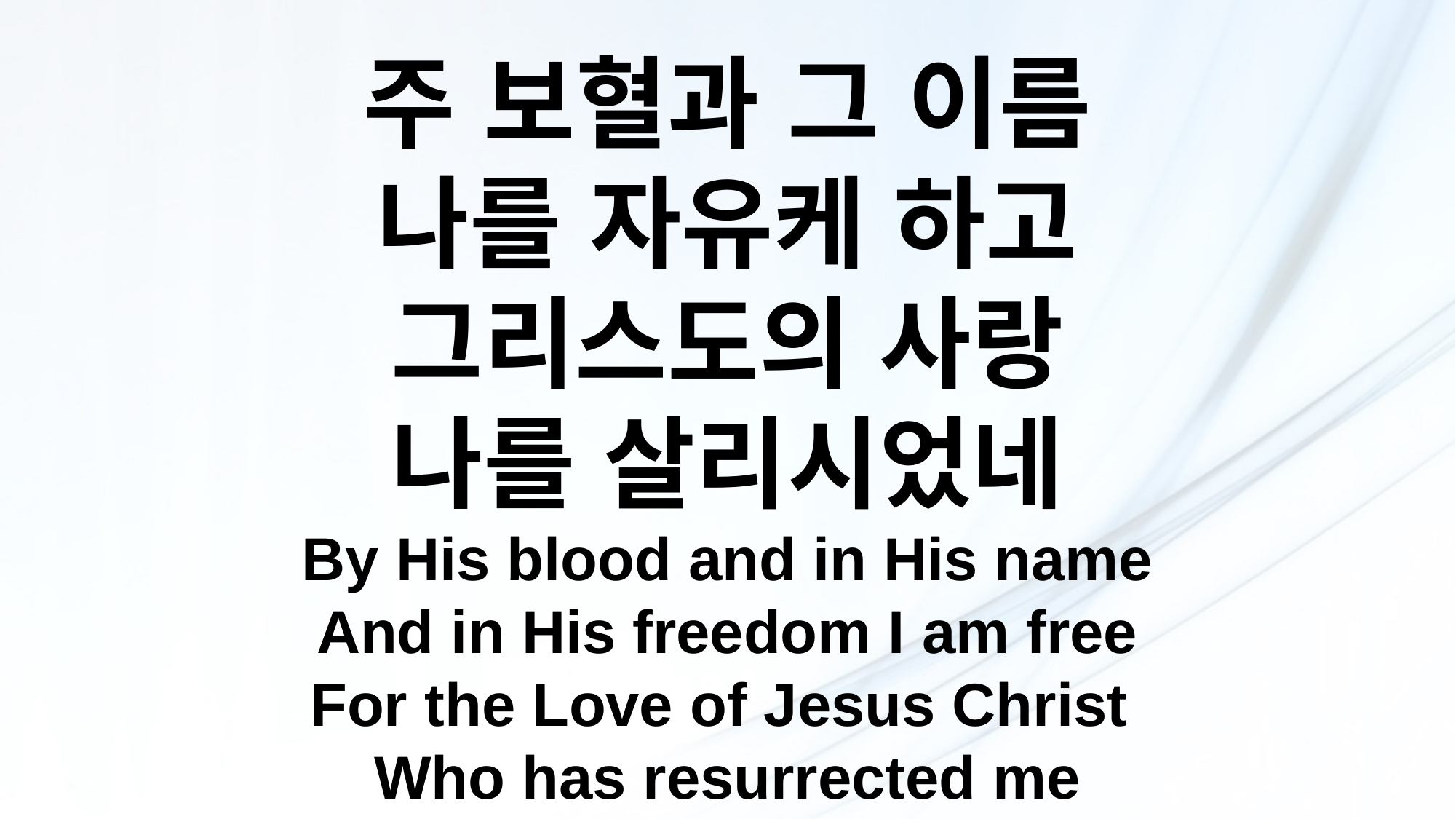

주 보혈과 그 이름
나를 자유케 하고
그리스도의 사랑
나를 살리시었네
By His blood and in His name
And in His freedom I am free
For the Love of Jesus Christ
Who has resurrected me